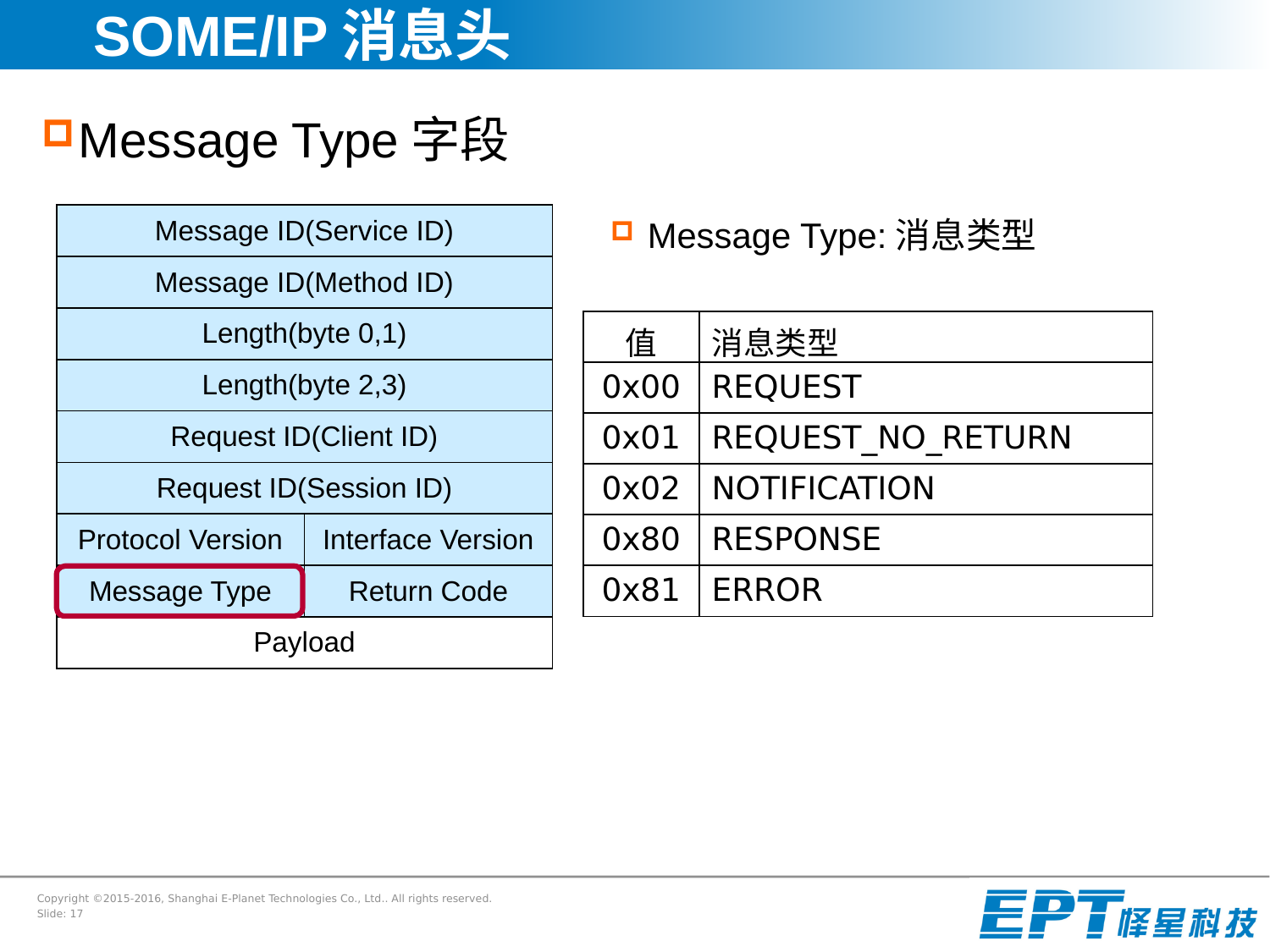

# SOME/IP消息头
Message Type字段
| Message ID(Service ID) |  |
| --- | --- |
| Message ID(Method ID) |  |
| Length(byte 0,1) |  |
| Length(byte 2,3) |  |
| Request ID(Client ID) |  |
| Request ID(Session ID) |  |
| Protocol Version | Interface Version |
| Message Type | Return Code |
| Payload |  |
Message Type:消息类型
| 值 | 消息类型 |
| --- | --- |
| 0x00 | REQUEST |
| 0x01 | REQUEST\_NO\_RETURN |
| 0x02 | NOTIFICATION |
| 0x80 | RESPONSE |
| 0x81 | ERROR |